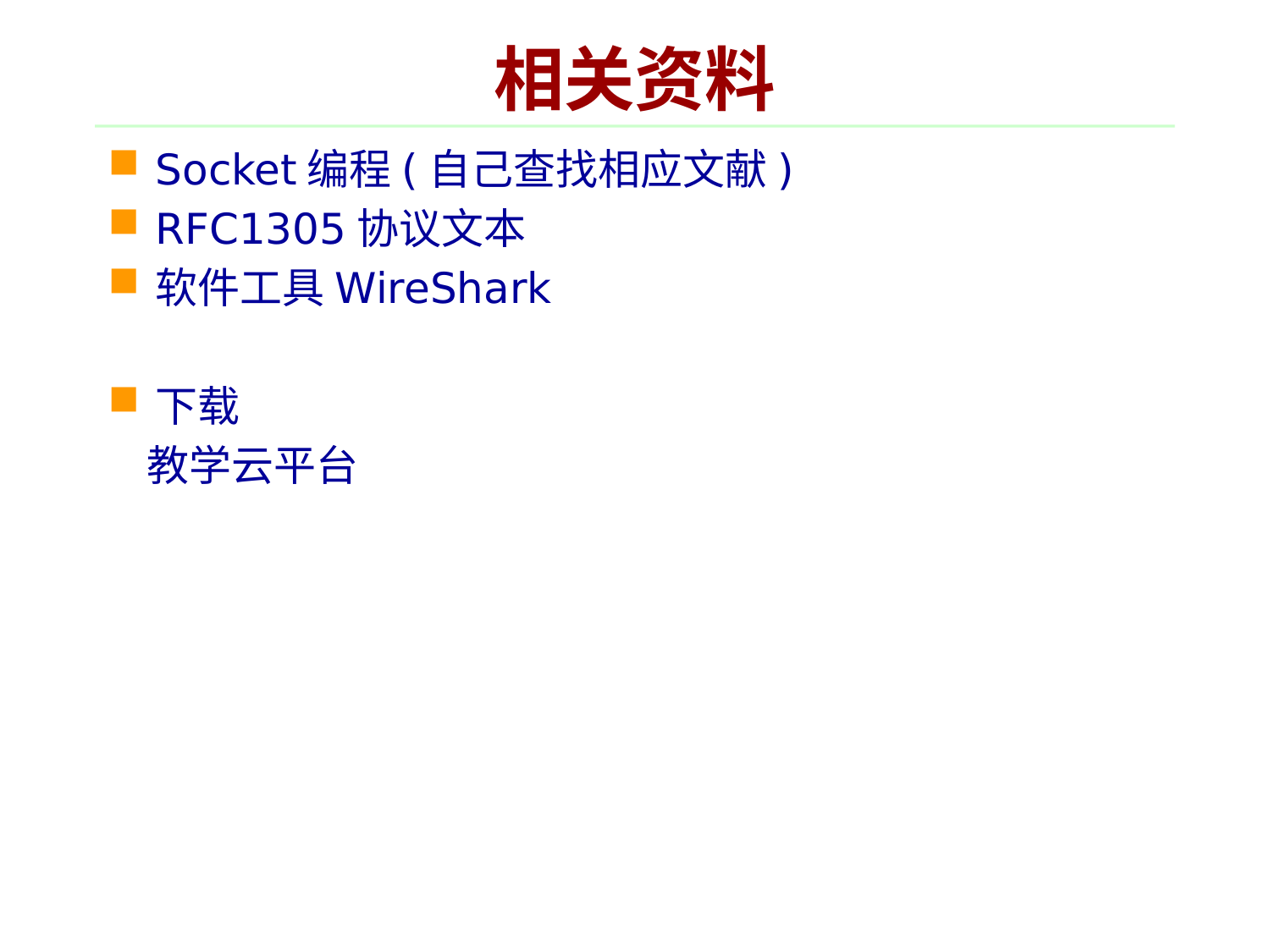

# 相关资料
Socket编程(自己查找相应文献)
RFC1305协议文本
软件工具WireShark

下载
   教学云平台